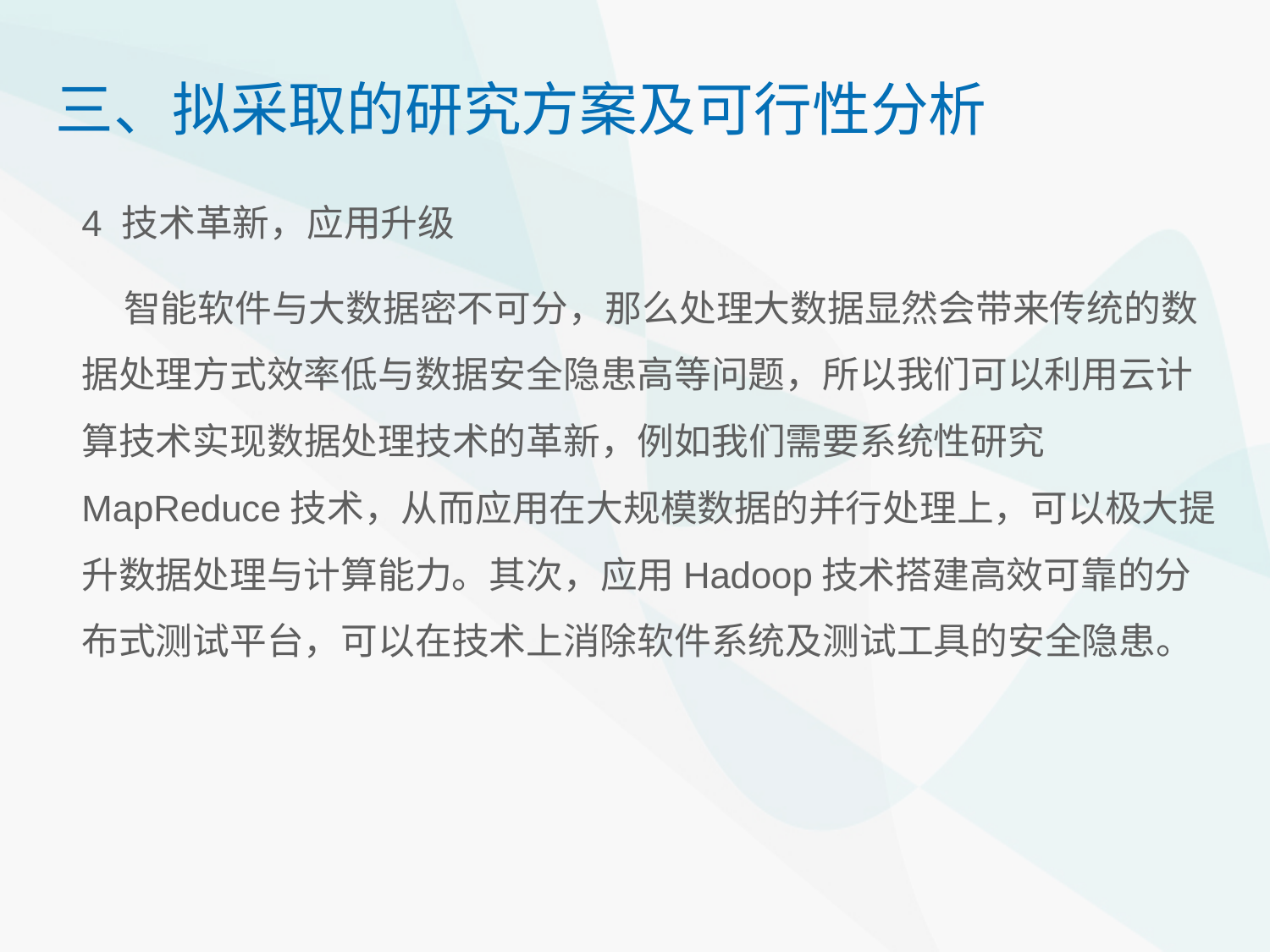

三、拟采取的研究方案及可行性分析
4 技术革新，应用升级
    智能软件与大数据密不可分，那么处理大数据显然会带来传统的数据处理方式效率低与数据安全隐患高等问题，所以我们可以利用云计算技术实现数据处理技术的革新，例如我们需要系统性研究MapReduce技术，从而应用在大规模数据的并行处理上，可以极大提升数据处理与计算能力。其次，应用Hadoop技术搭建高效可靠的分布式测试平台，可以在技术上消除软件系统及测试工具的安全隐患。